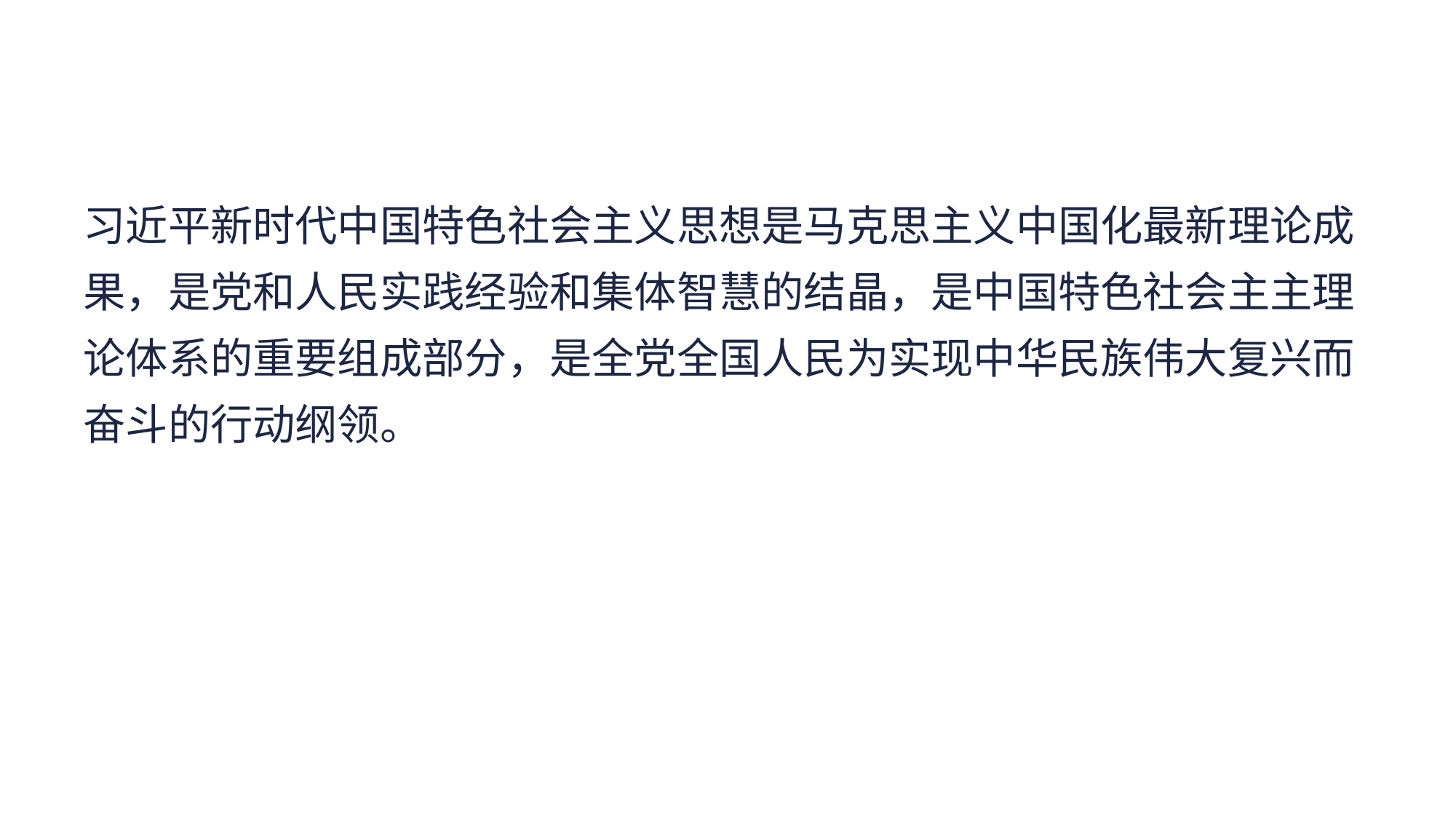

#
习近平新时代中国特色社会主义思想是马克思主义中国化最新理论成果，是党和人民实践经验和集体智慧的结晶，是中国特色社会主主理论体系的重要组成部分，是全党全国人民为实现中华民族伟大复兴而奋斗的行动纲领。